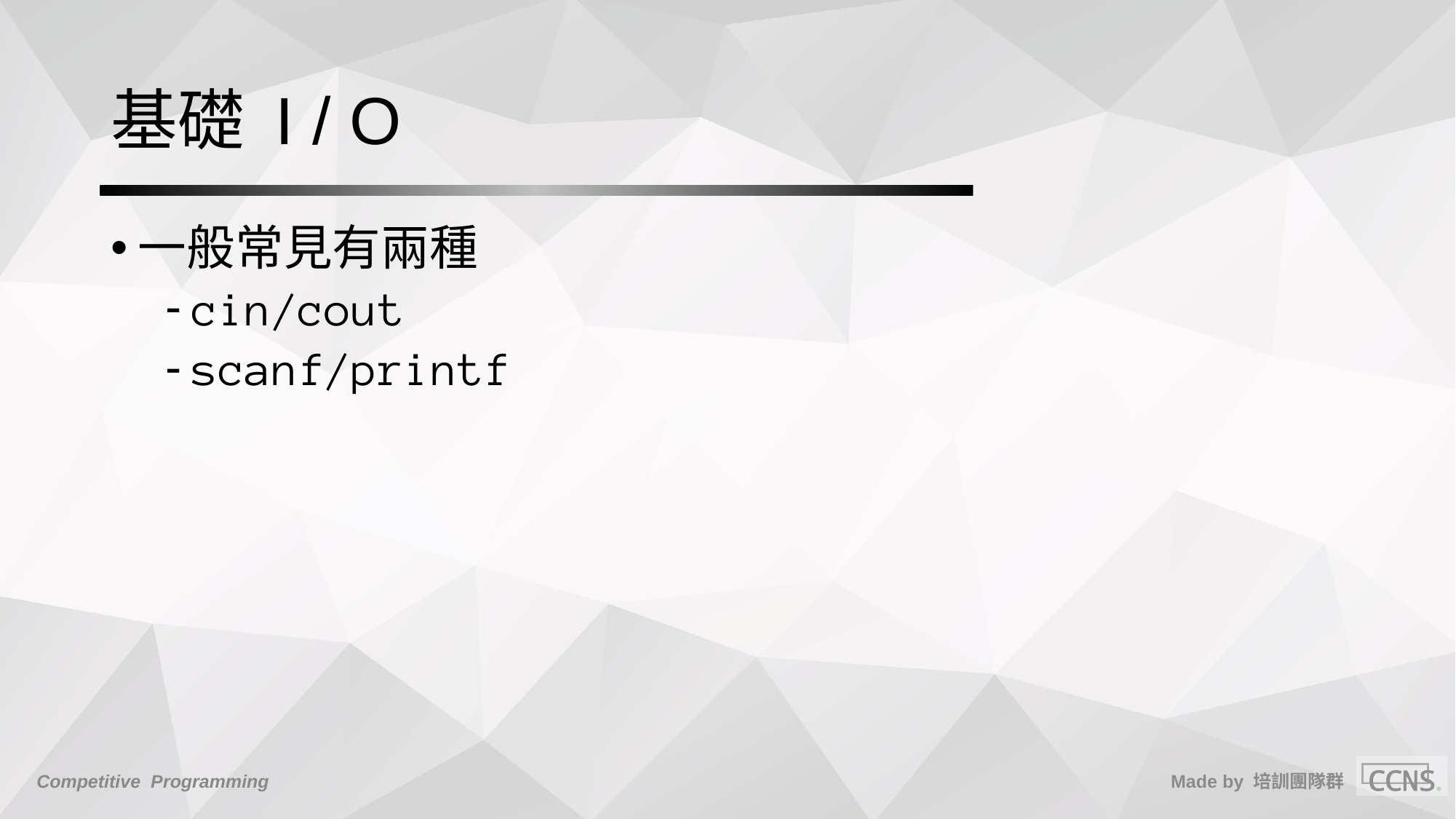

# 基礎 I / O
一般常見有兩種
cin/cout
scanf/printf